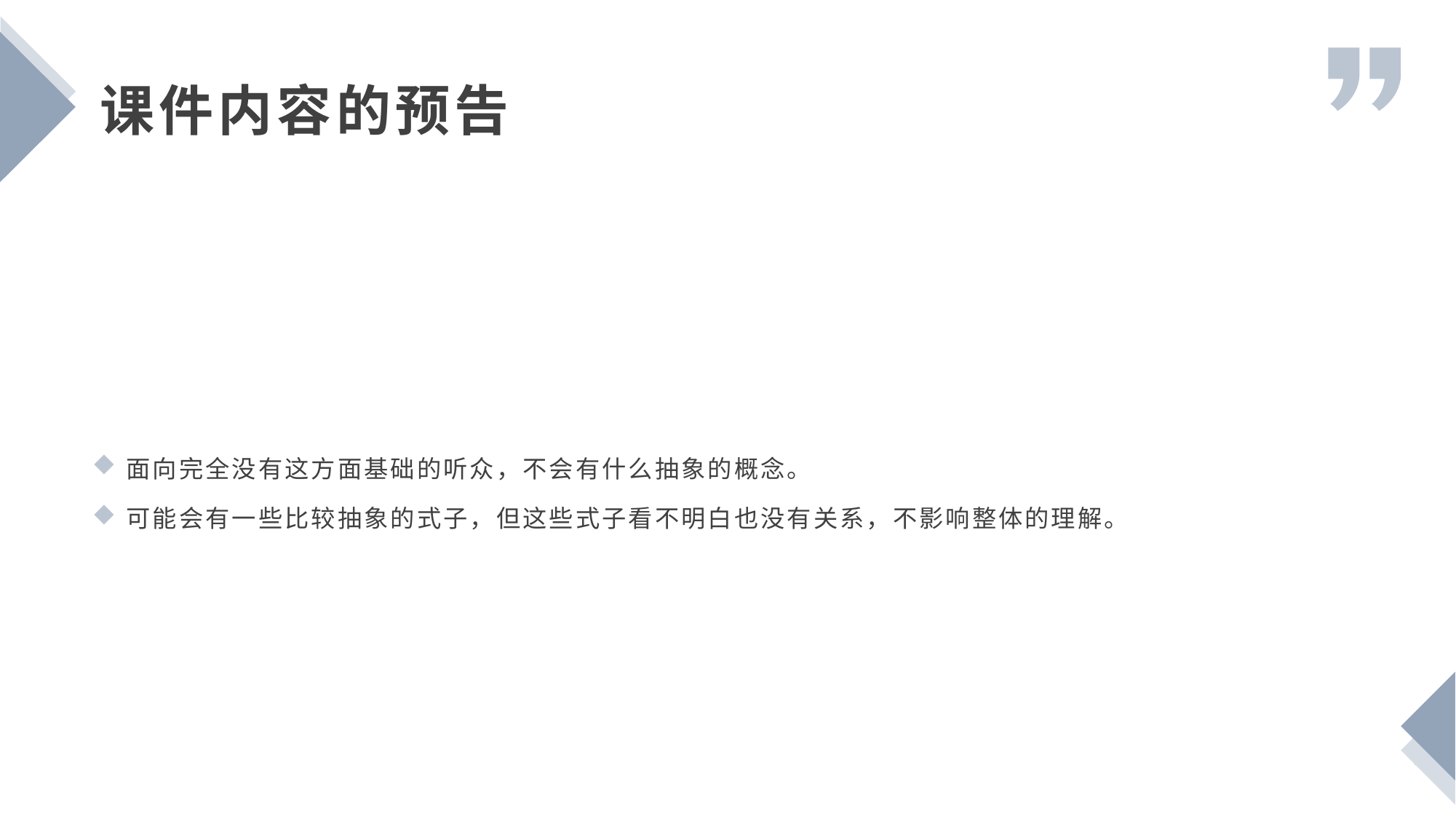

课件内容的预告
面向完全没有这方面基础的听众，不会有什么抽象的概念。
可能会有一些比较抽象的式子，但这些式子看不明白也没有关系，不影响整体的理解。